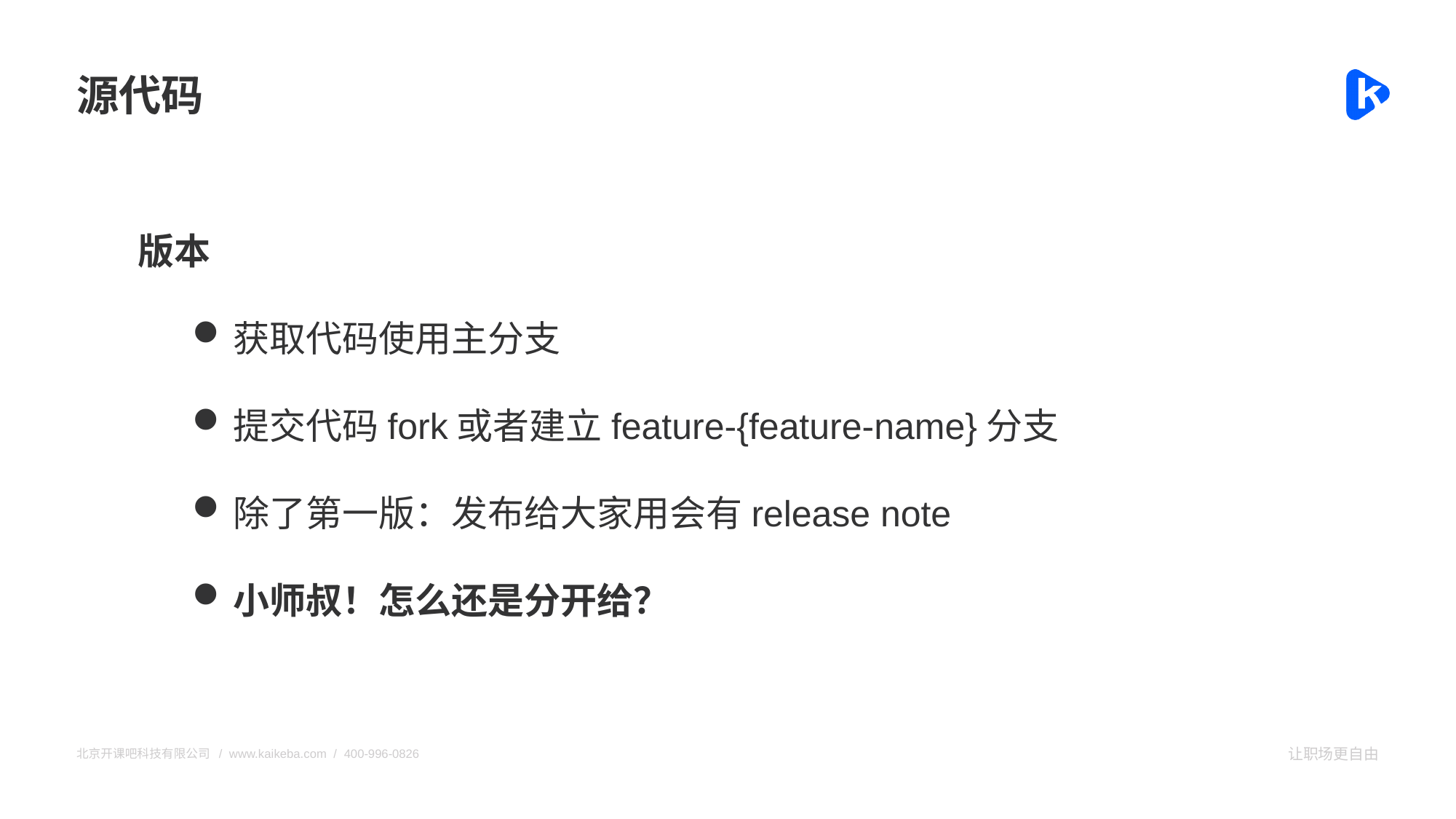

源代码
版本
获取代码使用主分支
提交代码fork或者建立feature-{feature-name}分支
除了第一版：发布给大家用会有release note
小师叔！怎么还是分开给？